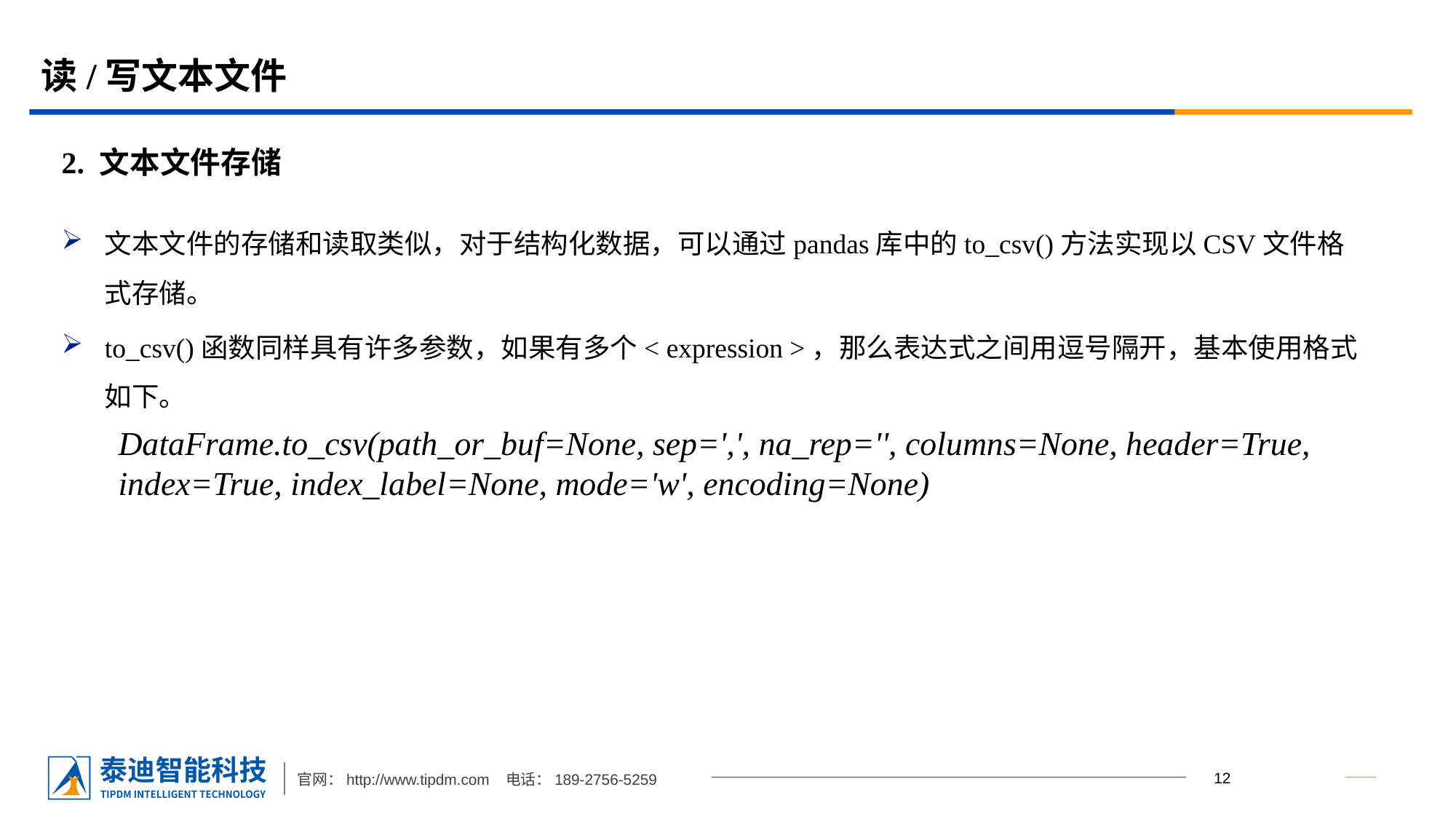

# 读/写文本文件
2. 文本文件存储
文本文件的存储和读取类似，对于结构化数据，可以通过pandas库中的to_csv()方法实现以CSV文件格式存储。
to_csv()函数同样具有许多参数，如果有多个< expression >，那么表达式之间用逗号隔开，基本使用格式如下。

DataFrame.to_csv(path_or_buf=None, sep=',', na_rep='', columns=None, header=True, index=True, index_label=None, mode='w', encoding=None)